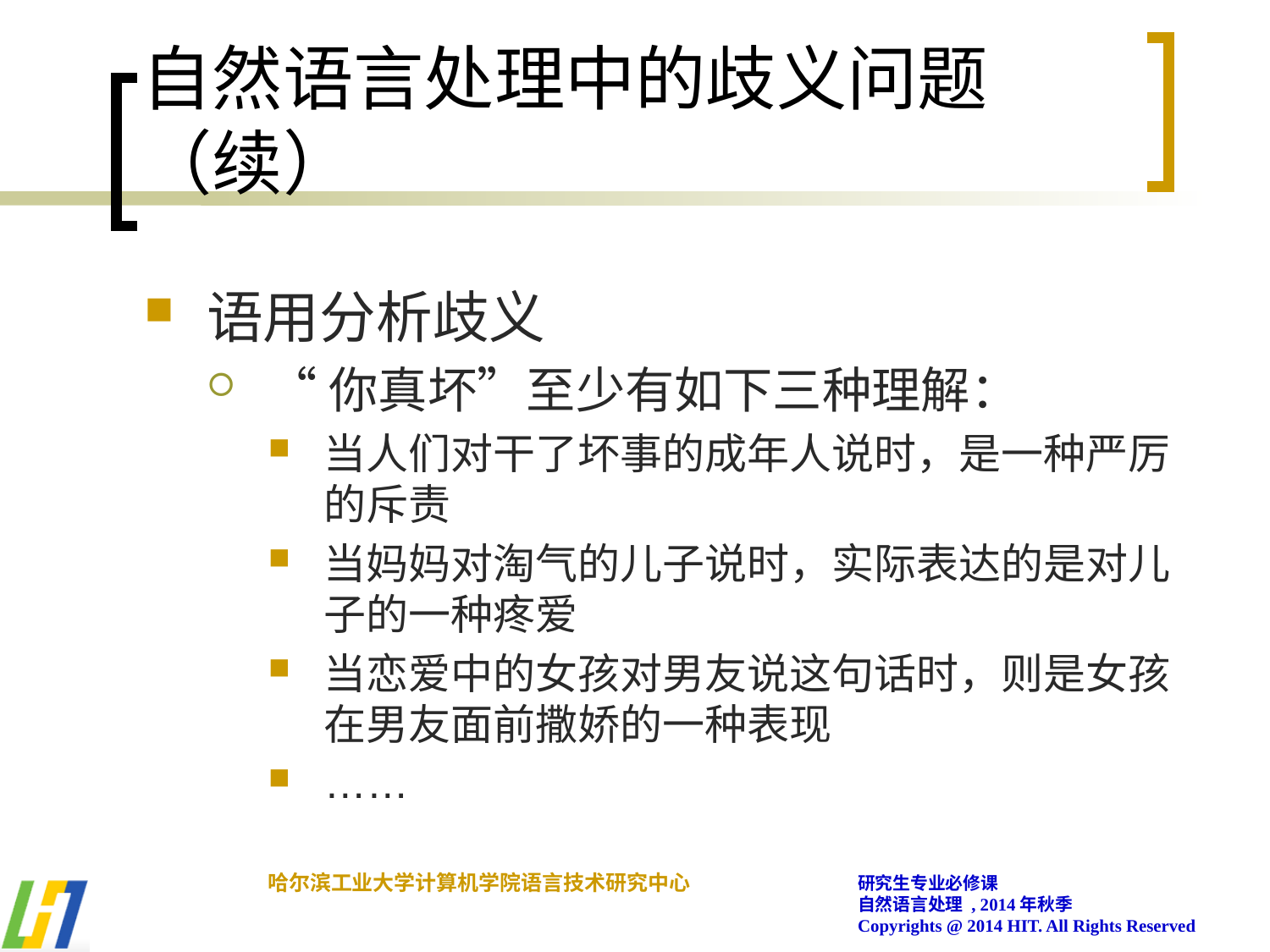

# 自然语言处理中的歧义问题（续）
语用分析歧义
“你真坏”至少有如下三种理解：
当人们对干了坏事的成年人说时，是一种严厉的斥责
当妈妈对淘气的儿子说时，实际表达的是对儿子的一种疼爱
当恋爱中的女孩对男友说这句话时，则是女孩在男友面前撒娇的一种表现
……
哈尔滨工业大学计算机学院语言技术研究中心
研究生专业必修课
自然语言处理 , 2014年秋季
Copyrights @ 2014 HIT. All Rights Reserved